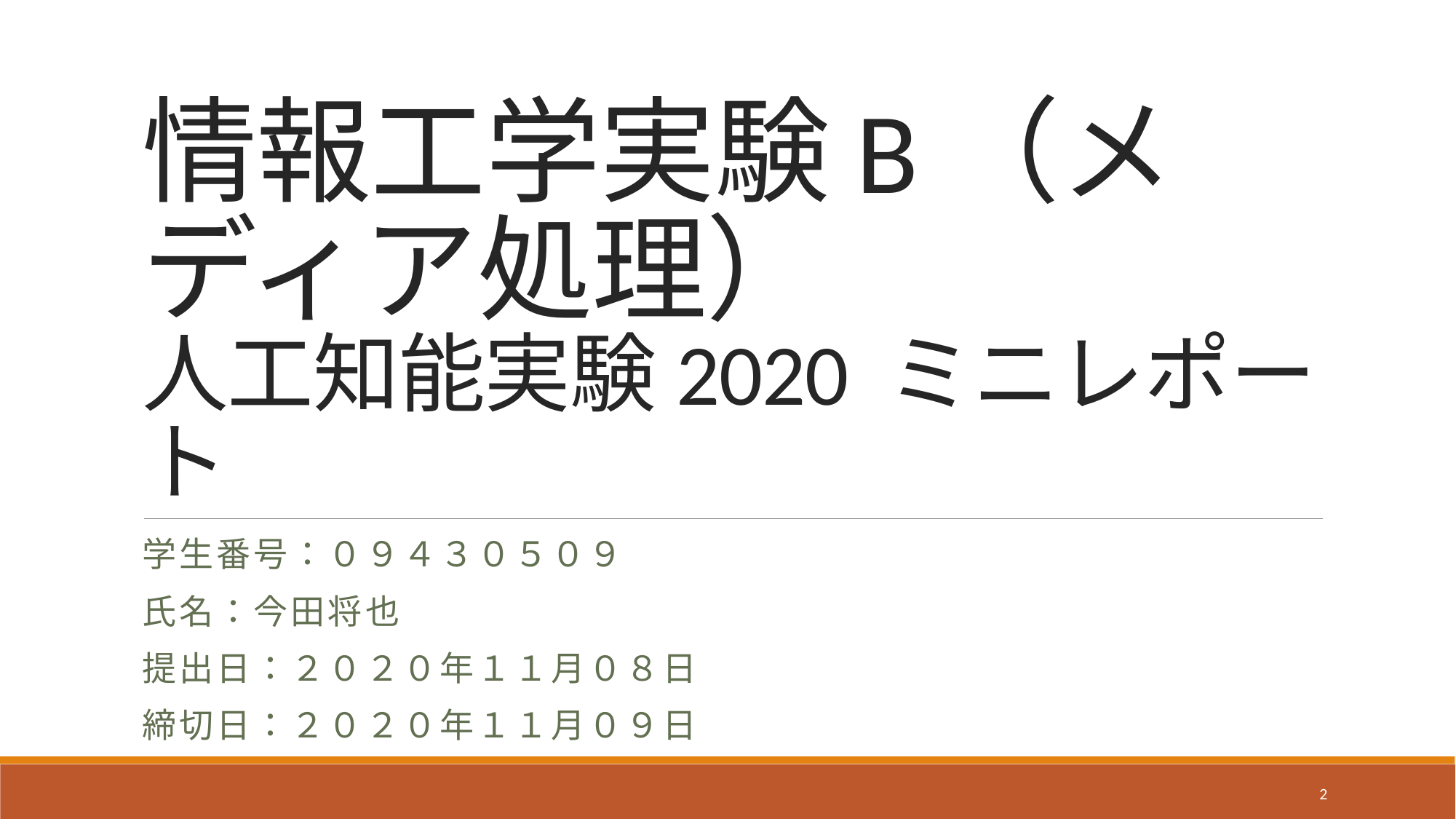

# 情報工学実験B（メディア処理） 人工知能実験2020 ミニレポート
学生番号：０９４３０５０９
氏名：今田将也
提出日：２０２０年１１月０８日
締切日：２０２０年１１月０９日
2